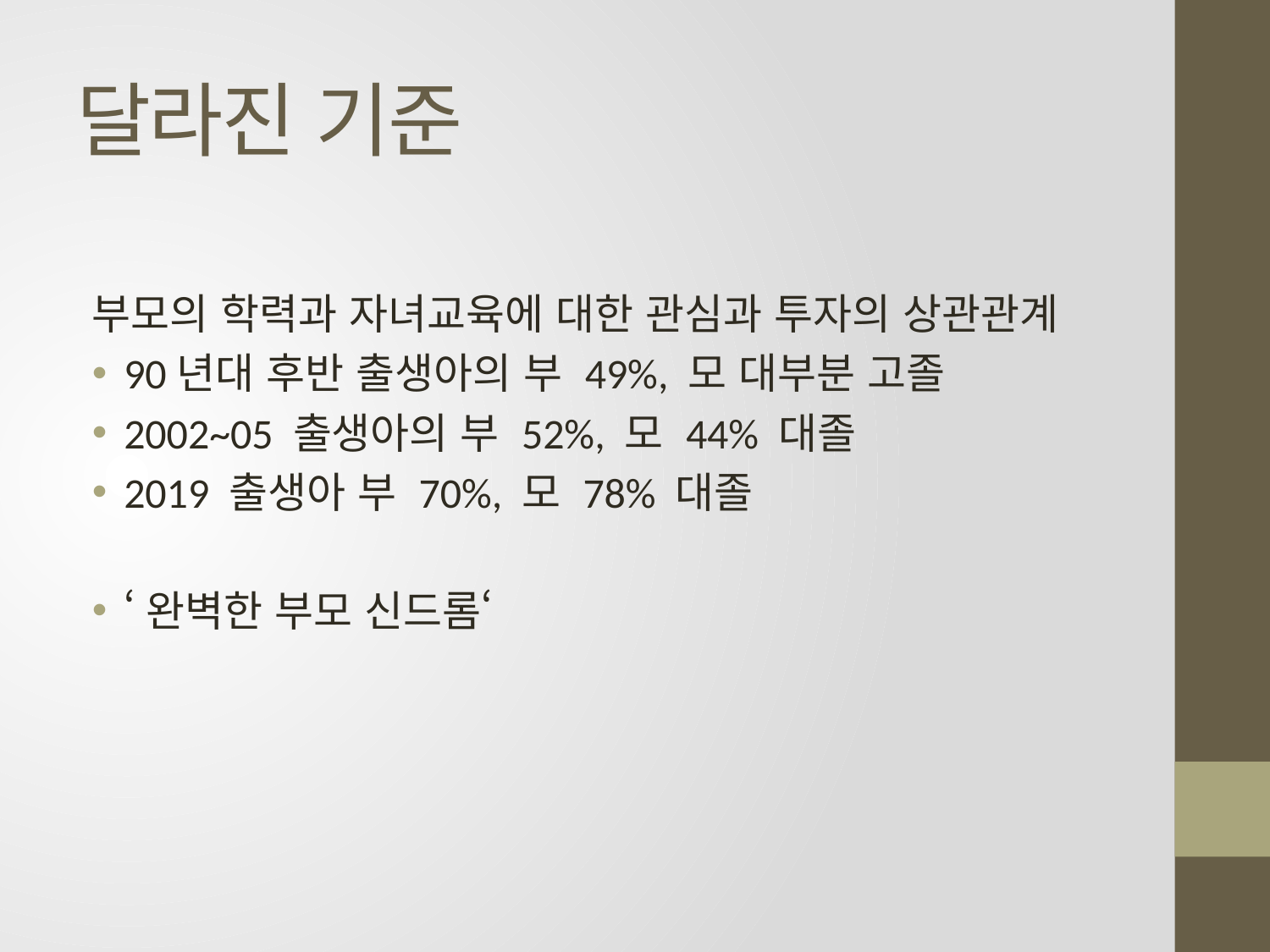

# 달라진 기준

부모의 학력과 자녀교육에 대한 관심과 투자의 상관관계
90년대 후반 출생아의 부 49%, 모 대부분 고졸
2002~05 출생아의 부 52%, 모 44% 대졸
2019 출생아 부 70%, 모 78% 대졸

‘완벽한 부모 신드롬‘